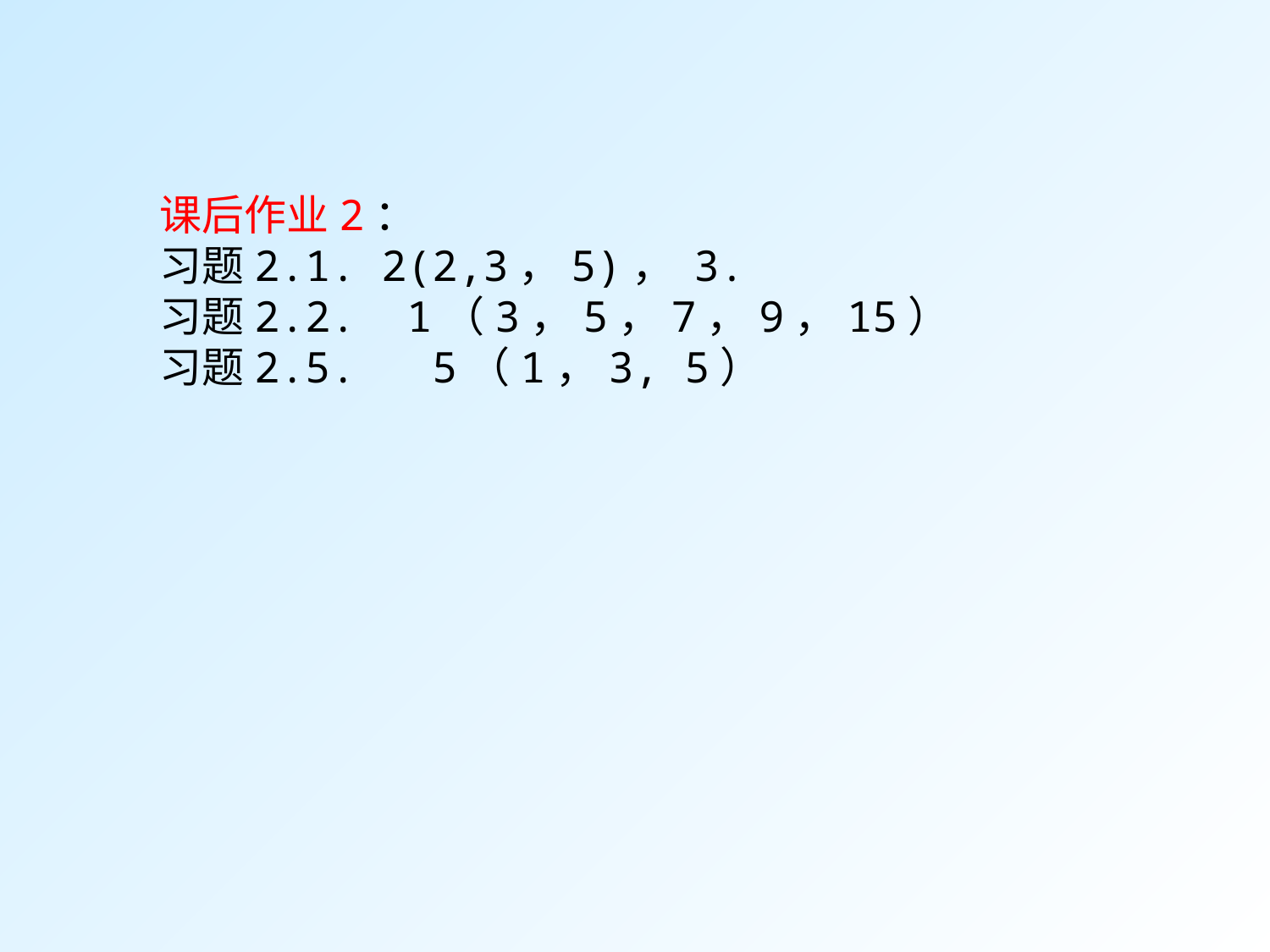

课后作业2：
习题2.1. 2(2,3，5)， 3.
习题2.2.  1（3，5，7，9，15）
习题2.5.   5（1，3, 5）